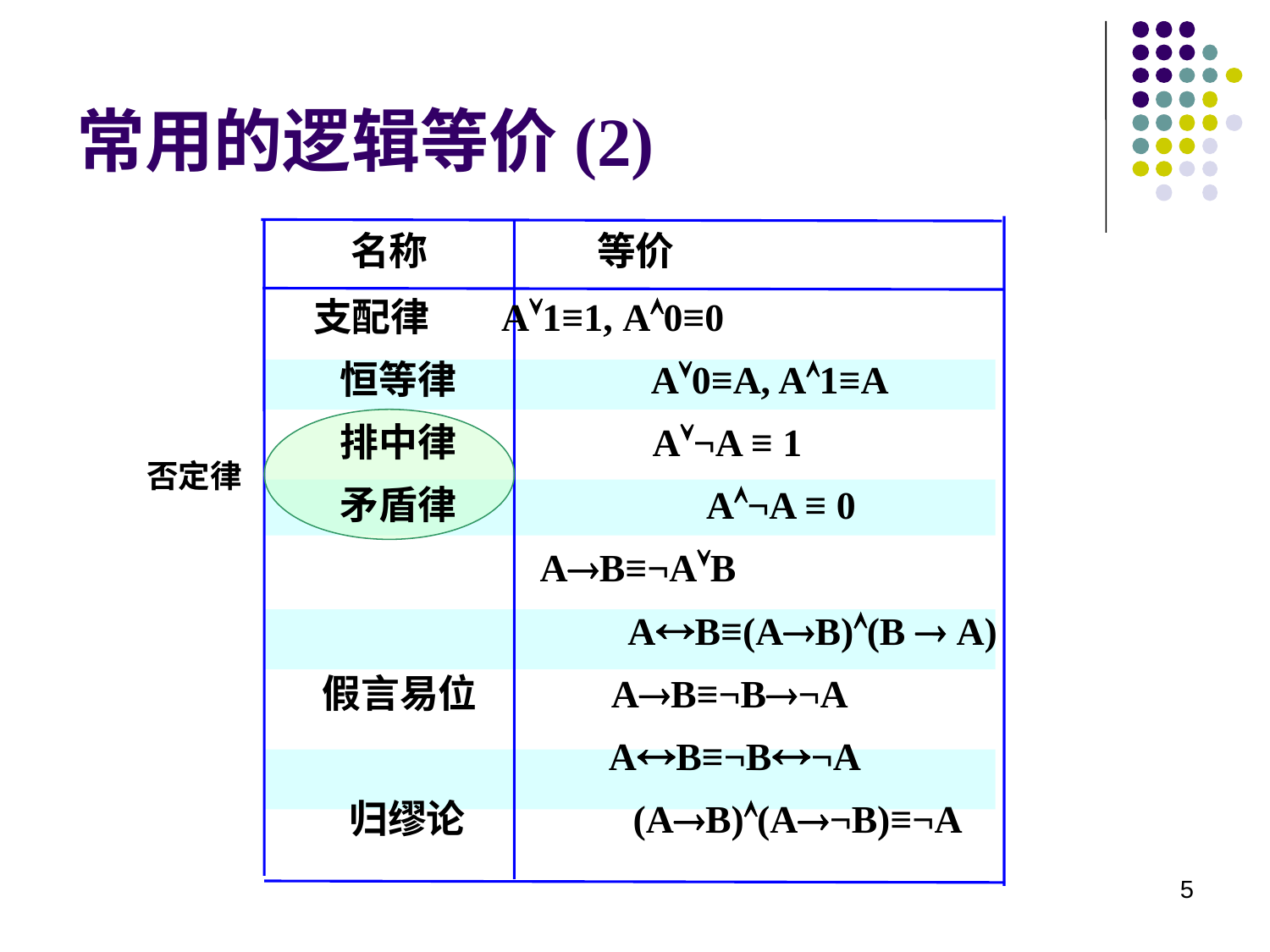

# 常用的逻辑等价(2)
     名称		  等价
   支配律       A∨1≡1, A∧0≡0
      恒等律	       A∨0≡A, A∧1≡A
      排中律                     A∨¬A ≡ 1
      矛盾律 		A∧¬A ≡ 0
               	         A→B≡¬A∨B
   		                  A↔B≡(A→B)∧(B → A)
    假言易位              A→B≡¬B→¬A
                                  A↔B≡¬B↔¬A
       归缪论	     (A→B)∧(A→¬B)≡¬A

否定律

5